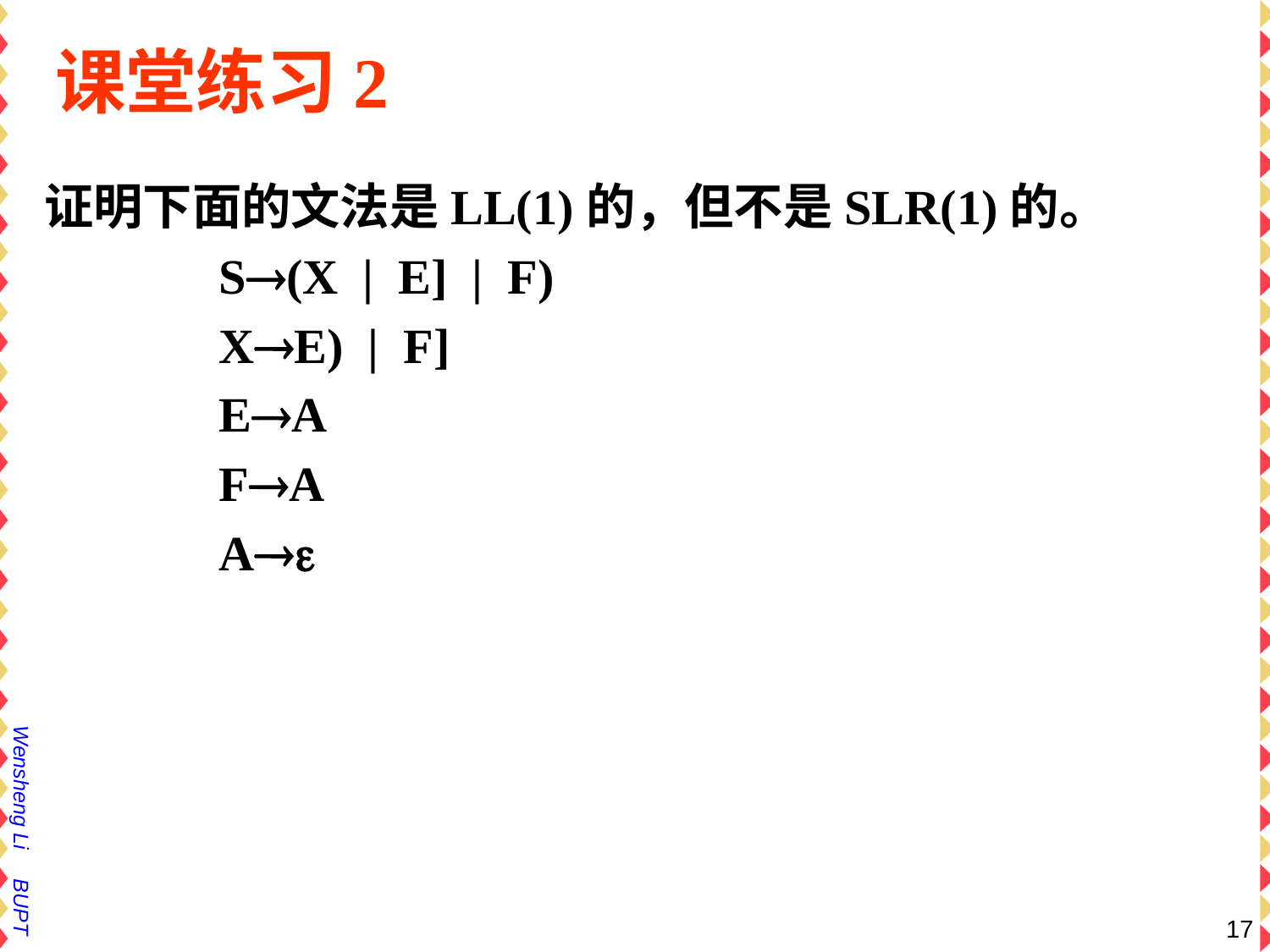

# 课堂练习2
证明下面的文法是LL(1)的，但不是SLR(1)的。
		S→(X  |  E]  |  F)
		X→E)  |  F]
		E→A
		F→A
		A→ε

17